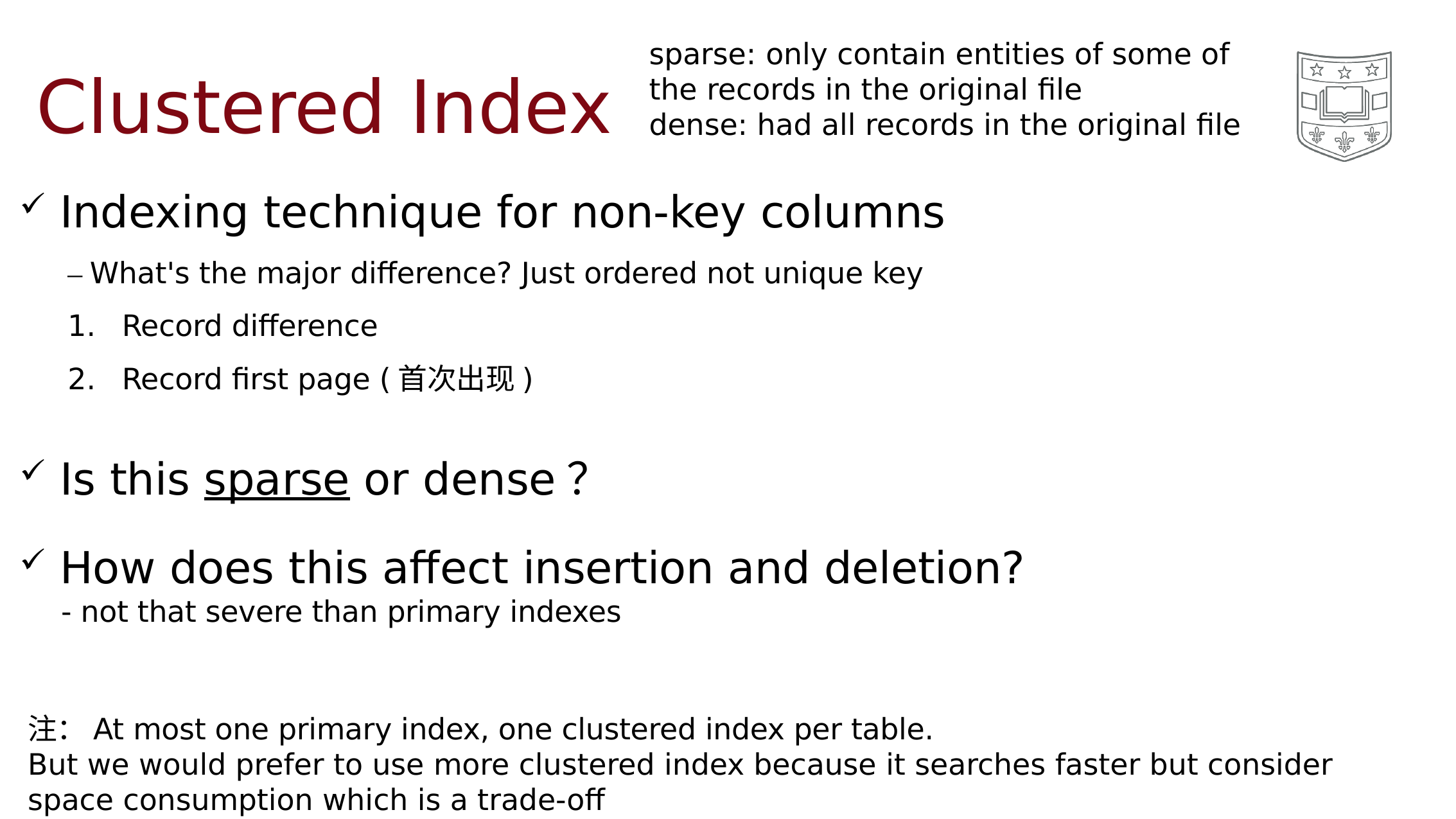

sparse: only contain entities of some of the records in the original file
dense: had all records in the original file
# Clustered Index
Indexing technique for non-key columns
– What's the major difference? Just ordered not unique key
Record difference
Record first page (首次出现)

Is this sparse or dense？

How does this affect insertion and deletion?
	- not that severe than primary indexes
注：At most one primary index, one clustered index per table.
But we would prefer to use more clustered index because it searches faster but consider space consumption which is a trade-off